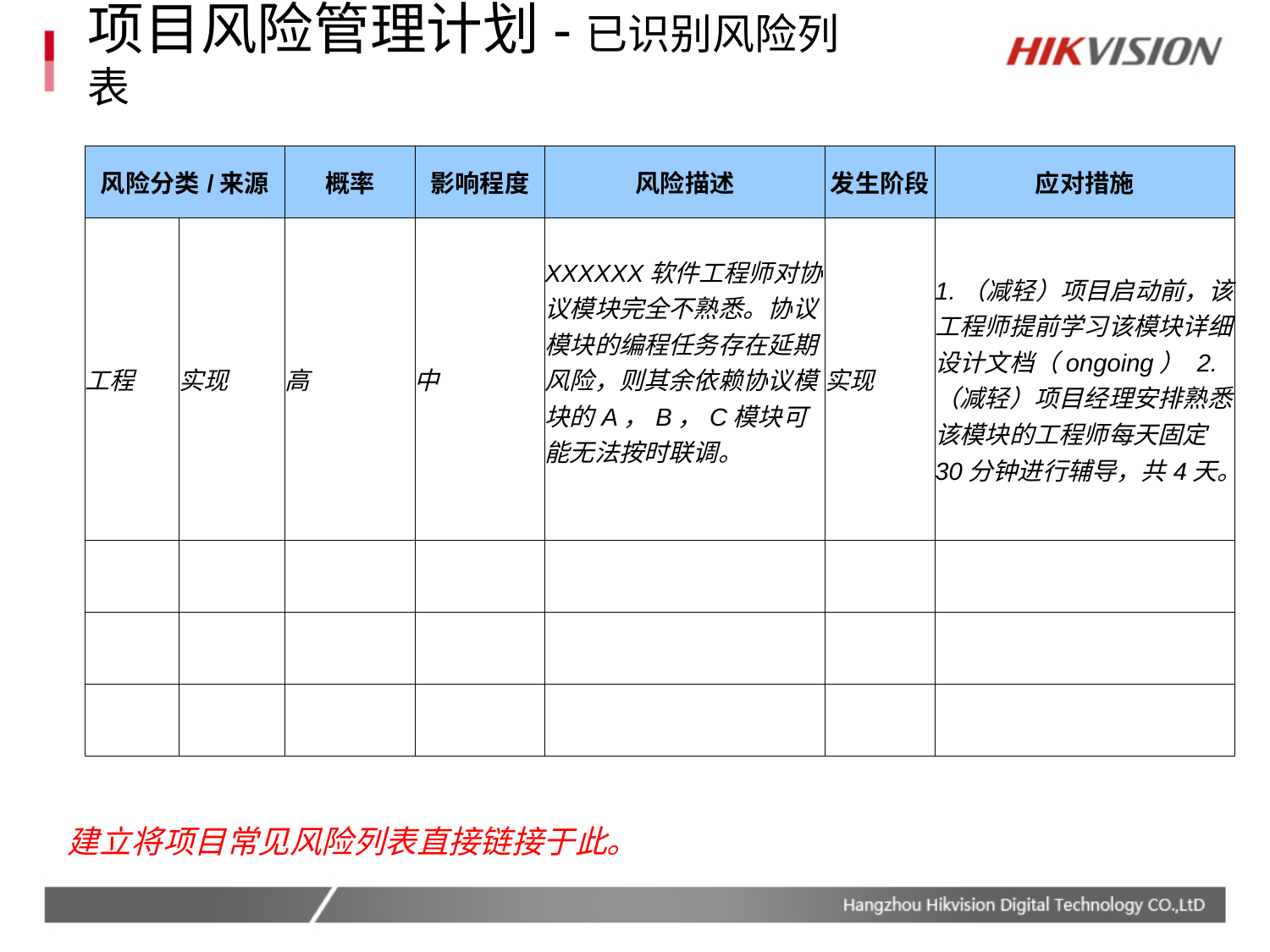

# 项目风险管理计划-已识别风险列表
| 风险分类/来源 |  | 概率 | 影响程度 | 风险描述 | 发生阶段 | 应对措施 |
| --- | --- | --- | --- | --- | --- | --- |
| 工程 | 实现 | 高 | 中 | XXXXXX软件工程师对协议模块完全不熟悉。协议模块的编程任务存在延期风险，则其余依赖协议模块的A，B，C模块可能无法按时联调。 | 实现 | 1.（减轻）项目启动前，该工程师提前学习该模块详细设计文档（ongoing） 2.（减轻）项目经理安排熟悉该模块的工程师每天固定30分钟进行辅导，共4天。 |
|  |  |  |  |  |  |  |
|  |  |  |  |  |  |  |
|  |  |  |  |  |  |  |

建立将项目常见风险列表直接链接于此。